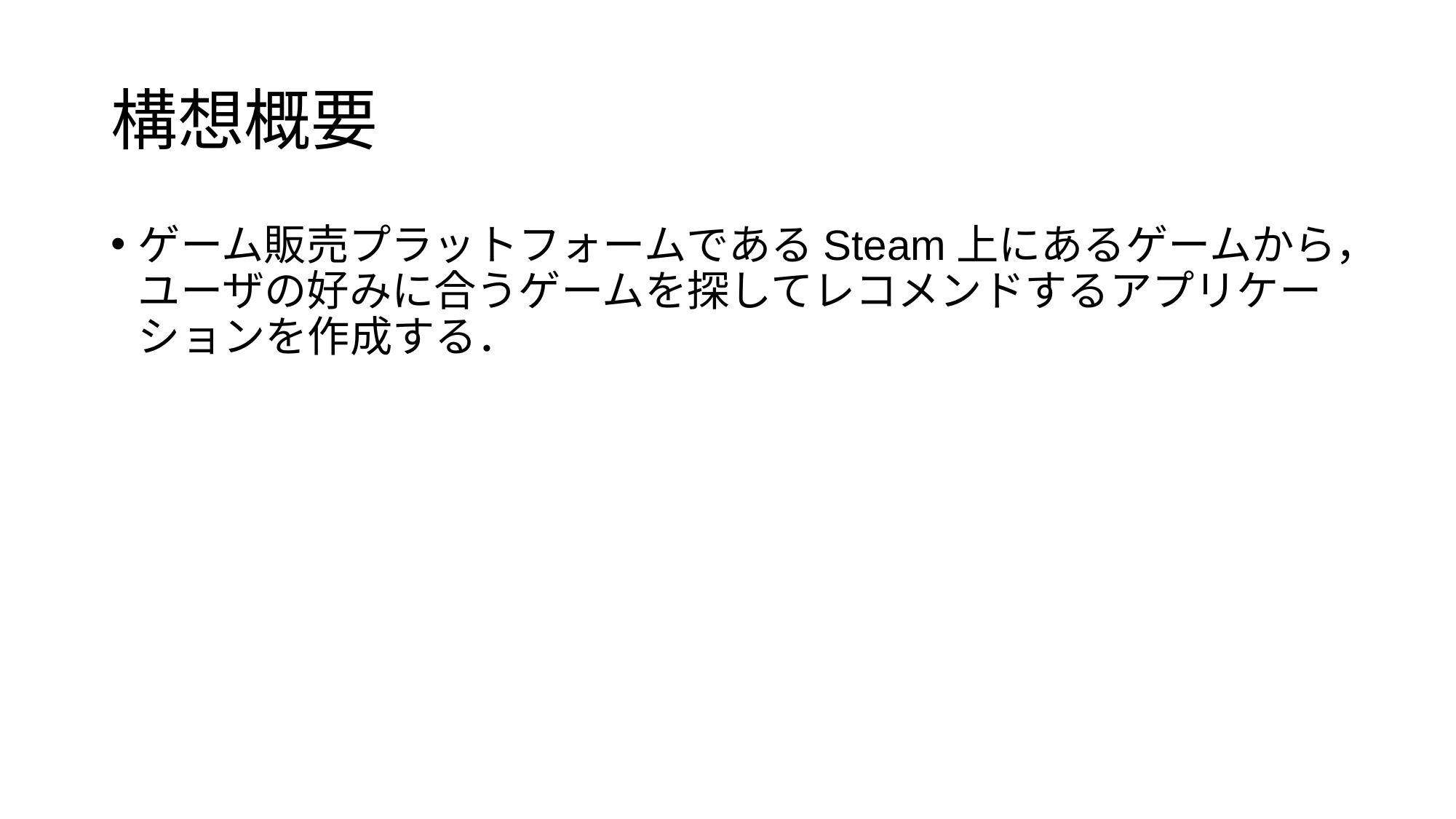

# 構想概要
ゲーム販売プラットフォームであるSteam上にあるゲームから，ユーザの好みに合うゲームを探してレコメンドするアプリケーションを作成する．